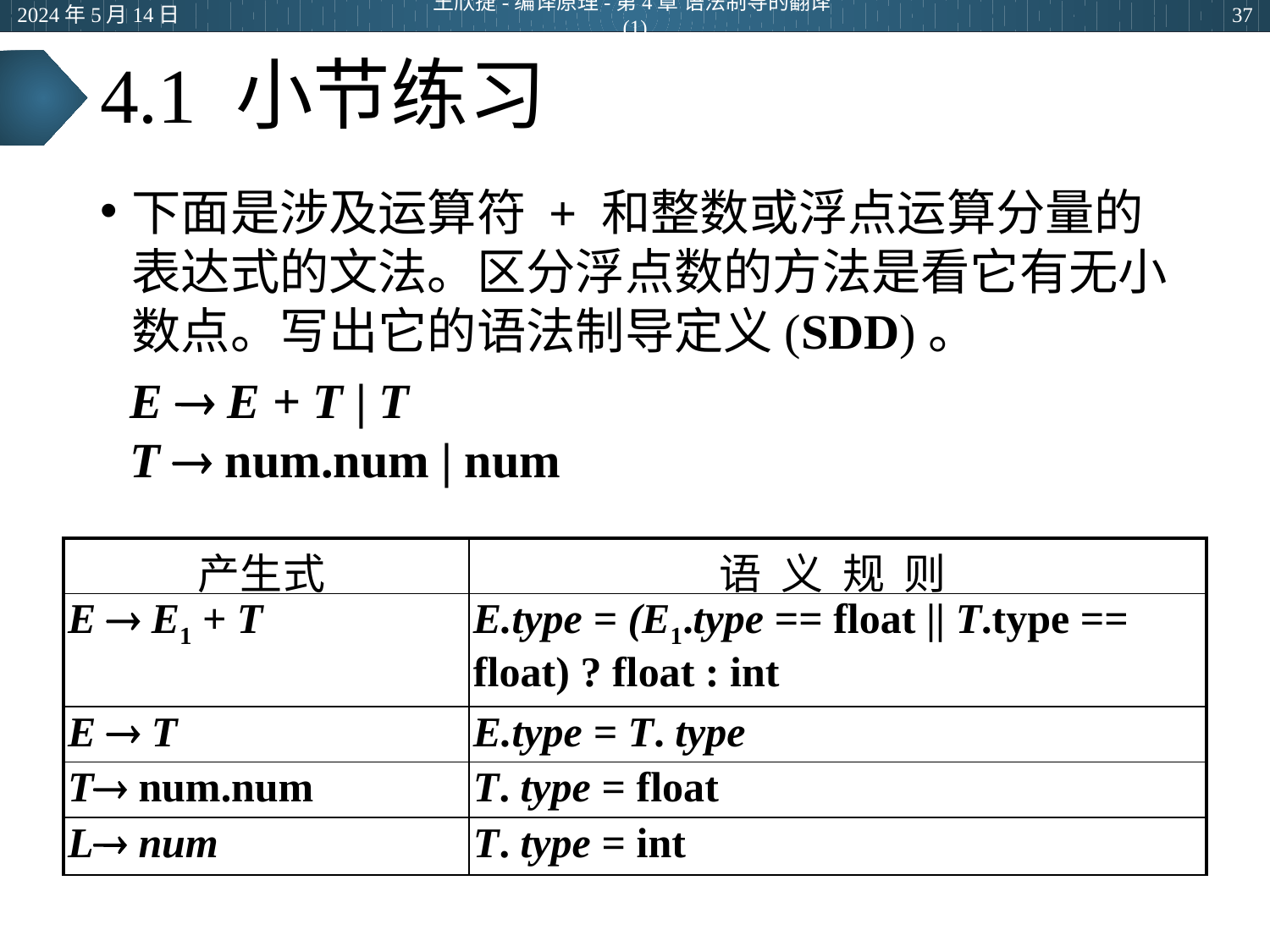

2024年5月14日
王欣捷-编译原理-第4章 语法制导的翻译(1)
37
# 4.1 小节练习
下面是涉及运算符 + 和整数或浮点运算分量的表达式的文法。区分浮点数的方法是看它有无小数点。写出它的语法制导定义(SDD)。
E → E + T | T
T → num.num | num
| 产生式 | 语 义 规 则 |
| --- | --- |
| E → E1 + T | E.type = (E1.type == float || T.type == float) ? float : int |
| E → T | E.type = T. type |
| T→ num.num | T. type = float |
| L→ num | T. type = int |